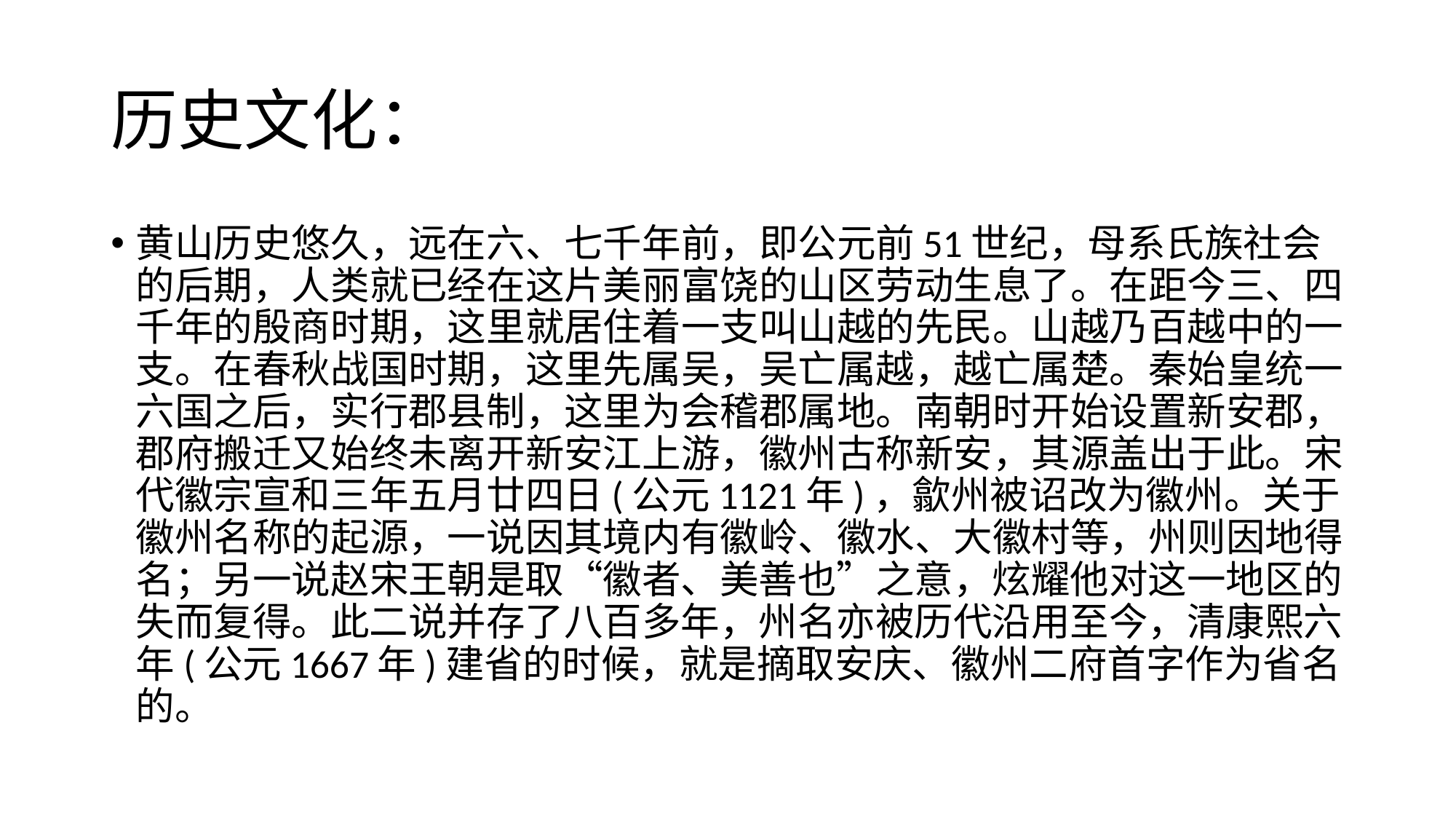

# 历史文化：
黄山历史悠久，远在六、七千年前，即公元前51世纪，母系氏族社会的后期，人类就已经在这片美丽富饶的山区劳动生息了。在距今三、四千年的殷商时期，这里就居住着一支叫山越的先民。山越乃百越中的一支。在春秋战国时期，这里先属吴，吴亡属越，越亡属楚。秦始皇统一六国之后，实行郡县制，这里为会稽郡属地。南朝时开始设置新安郡，郡府搬迁又始终未离开新安江上游，徽州古称新安，其源盖出于此。宋代徽宗宣和三年五月廿四日(公元1121年)，歙州被诏改为徽州。关于徽州名称的起源，一说因其境内有徽岭、徽水、大徽村等，州则因地得名；另一说赵宋王朝是取“徽者、美善也”之意，炫耀他对这一地区的失而复得。此二说并存了八百多年，州名亦被历代沿用至今，清康熙六年(公元1667年)建省的时候，就是摘取安庆、徽州二府首字作为省名的。